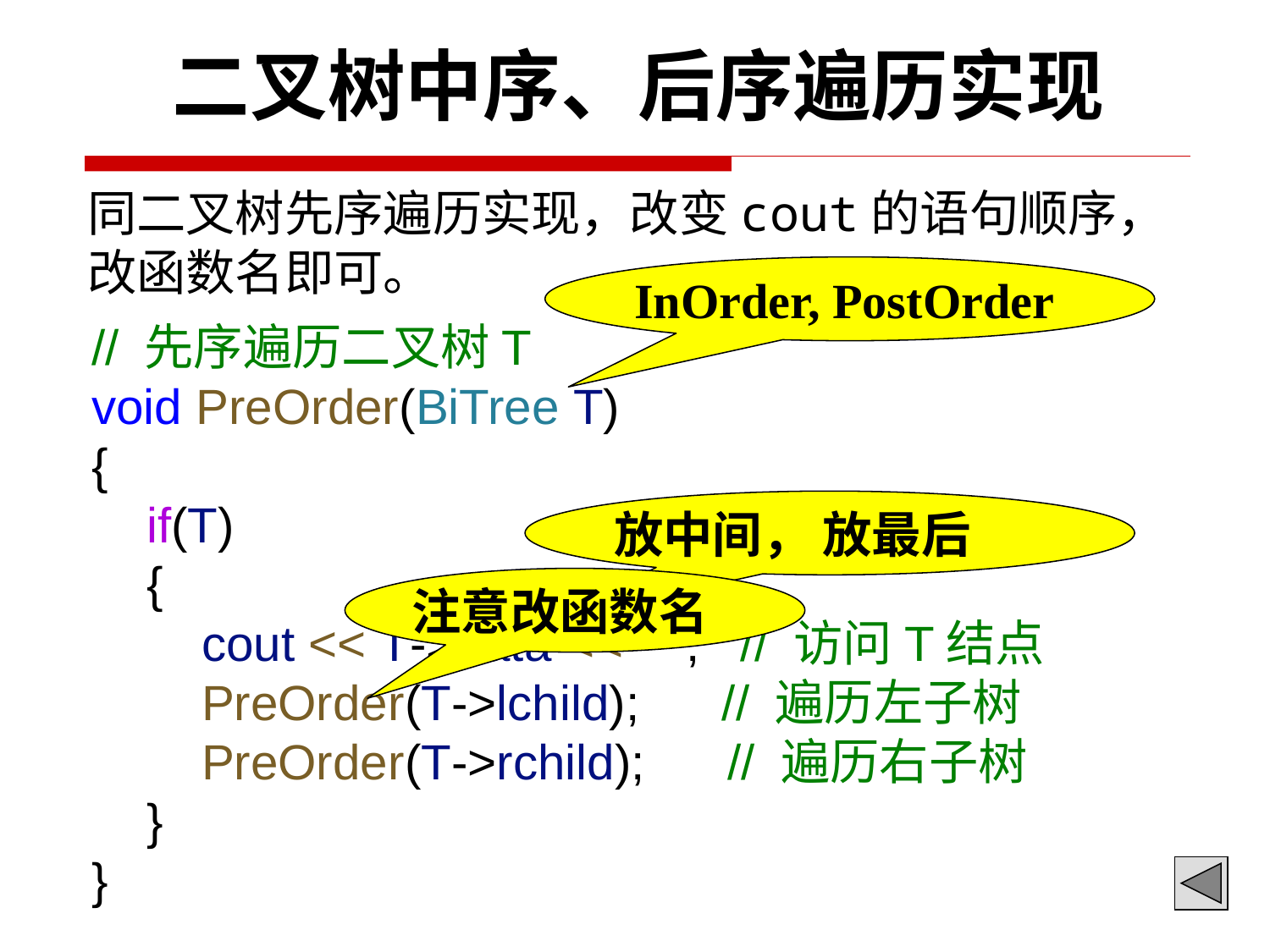

二叉树中序、后序遍历实现
同二叉树先序遍历实现，改变cout的语句顺序，改函数名即可。
InOrder, PostOrder
// 先序遍历二叉树T
void PreOrder(BiTree T)
{
    if(T)
    {
        cout << T->data << " ";   // 访问T结点
        PreOrder(T->lchild);      // 遍历左子树
        PreOrder(T->rchild);      // 遍历右子树
    }
}
放中间， 放最后
注意改函数名